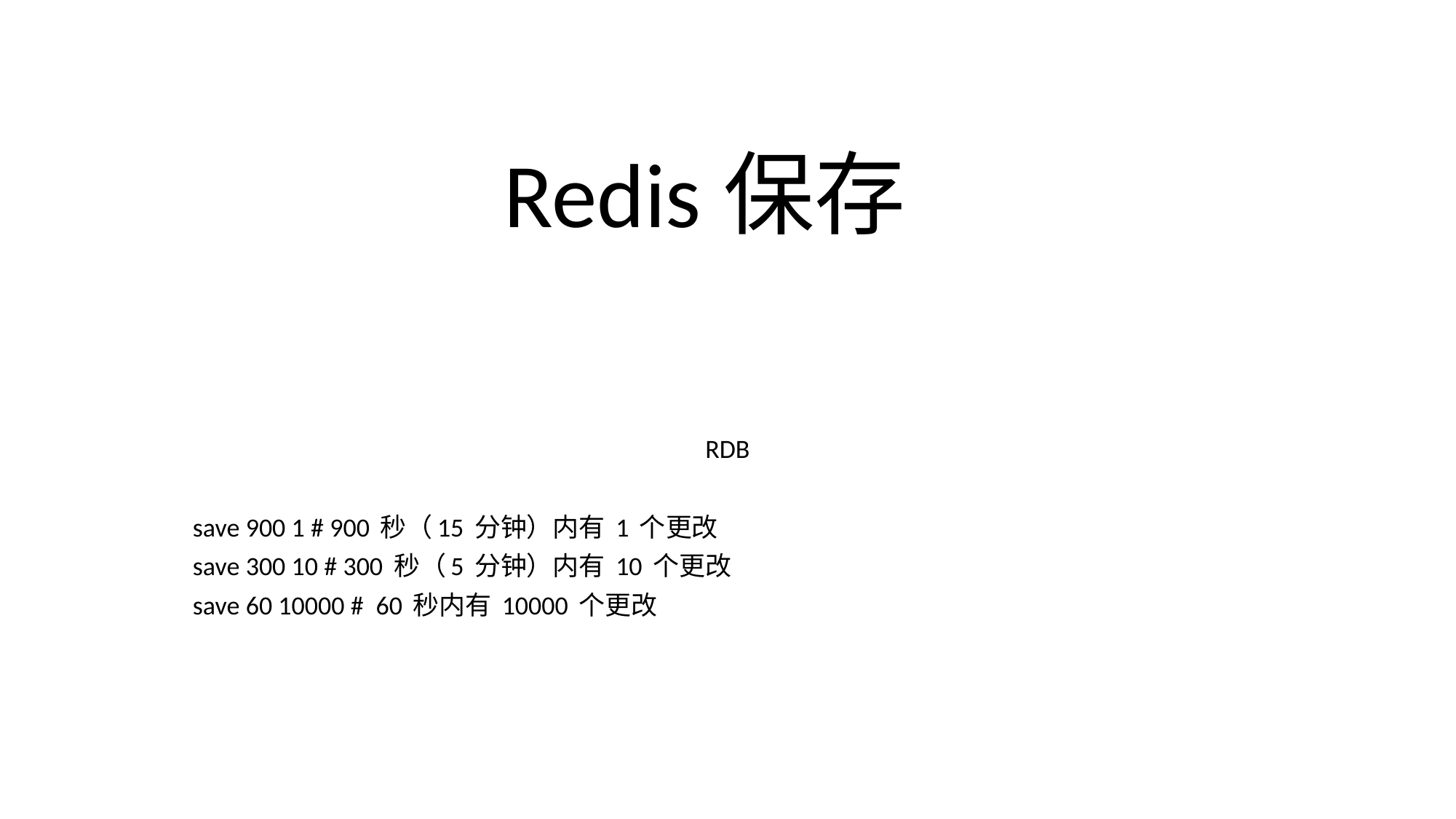

# Redis保存
RDB

save 900 1 # 900 秒（15 分钟）内有 1 个更改
save 300 10 # 300 秒（5 分钟）内有 10 个更改
save 60 10000 #  60 秒内有 10000 个更改